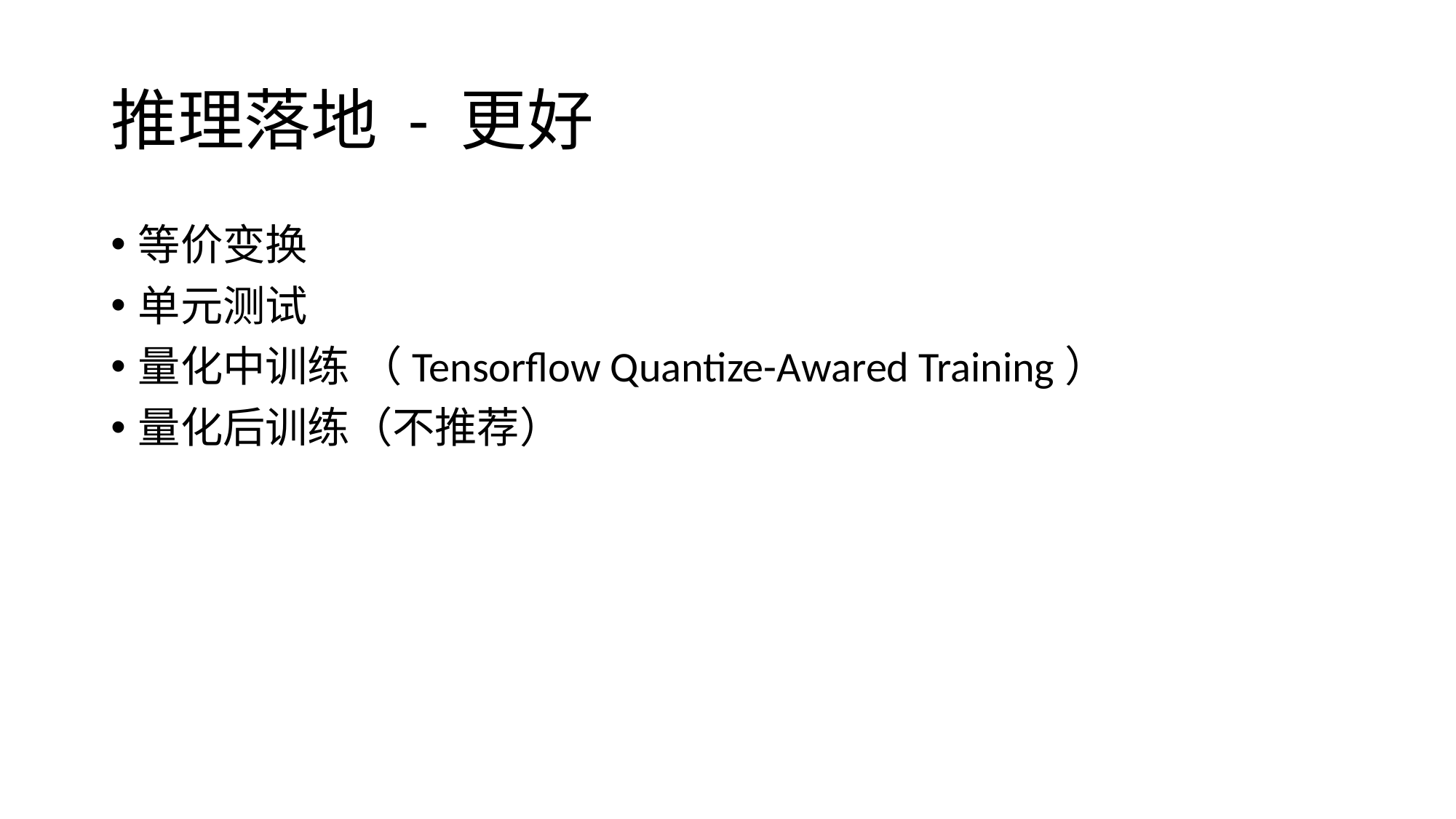

# 推理落地 - 更好
等价变换
单元测试
量化中训练 （Tensorflow Quantize-Awared Training）
量化后训练（不推荐）